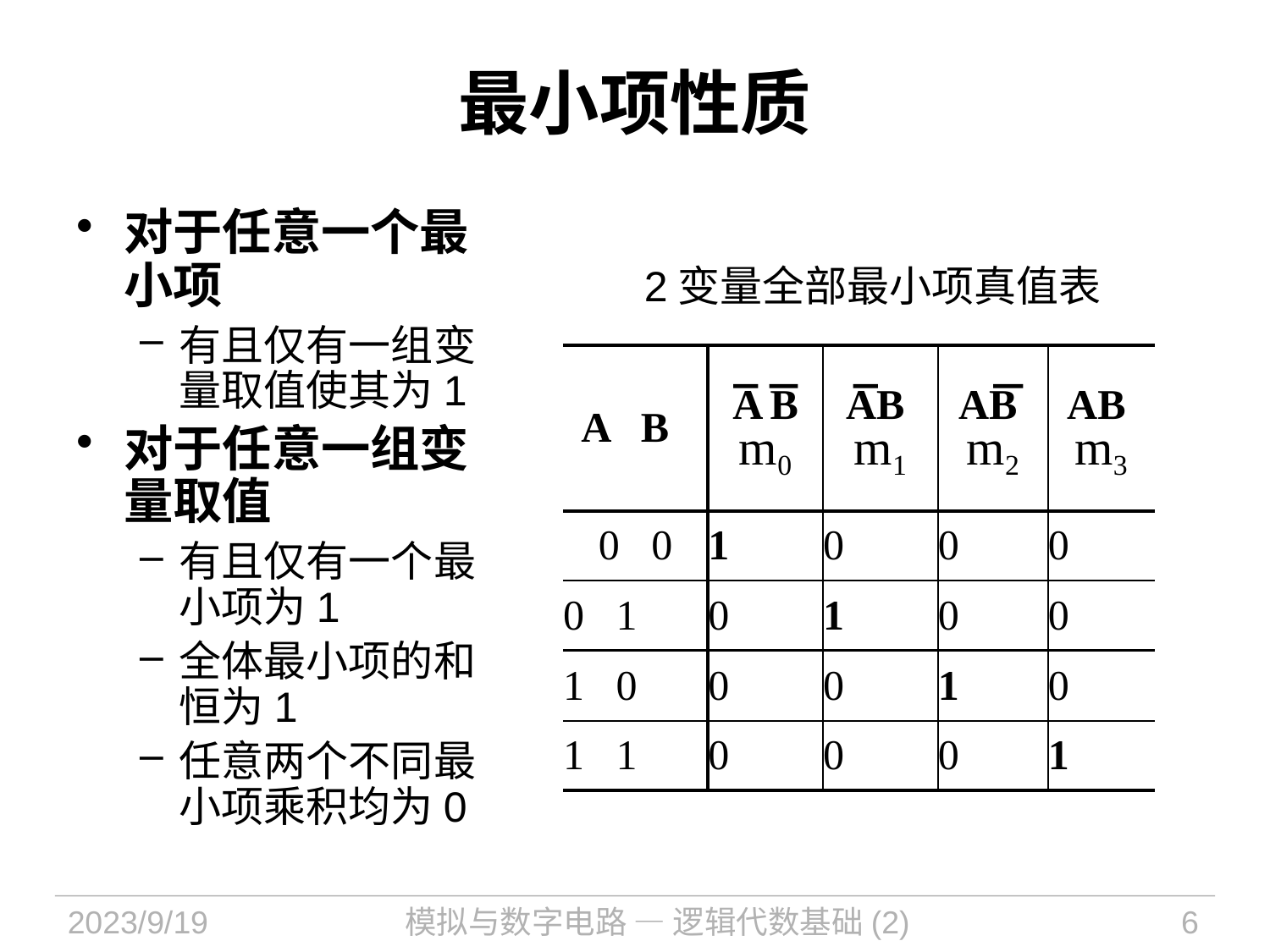

# 最小项性质
对于任意一个最小项
有且仅有一组变量取值使其为1
对于任意一组变量取值
有且仅有一个最小项为1
全体最小项的和恒为1
任意两个不同最小项乘积均为0
2变量全部最小项真值表
| A B | A B m0 | AB m1 | AB m2 | AB m3 |
| --- | --- | --- | --- | --- |
| 0 0 | 1 | 0 | 0 | 0 |
| 0 1 | 0 | 1 | 0 | 0 |
| 1 0 | 0 | 0 | 1 | 0 |
| 1 1 | 0 | 0 | 0 | 1 |

2023/9/19
模拟与数字电路 — 逻辑代数基础(2)
6